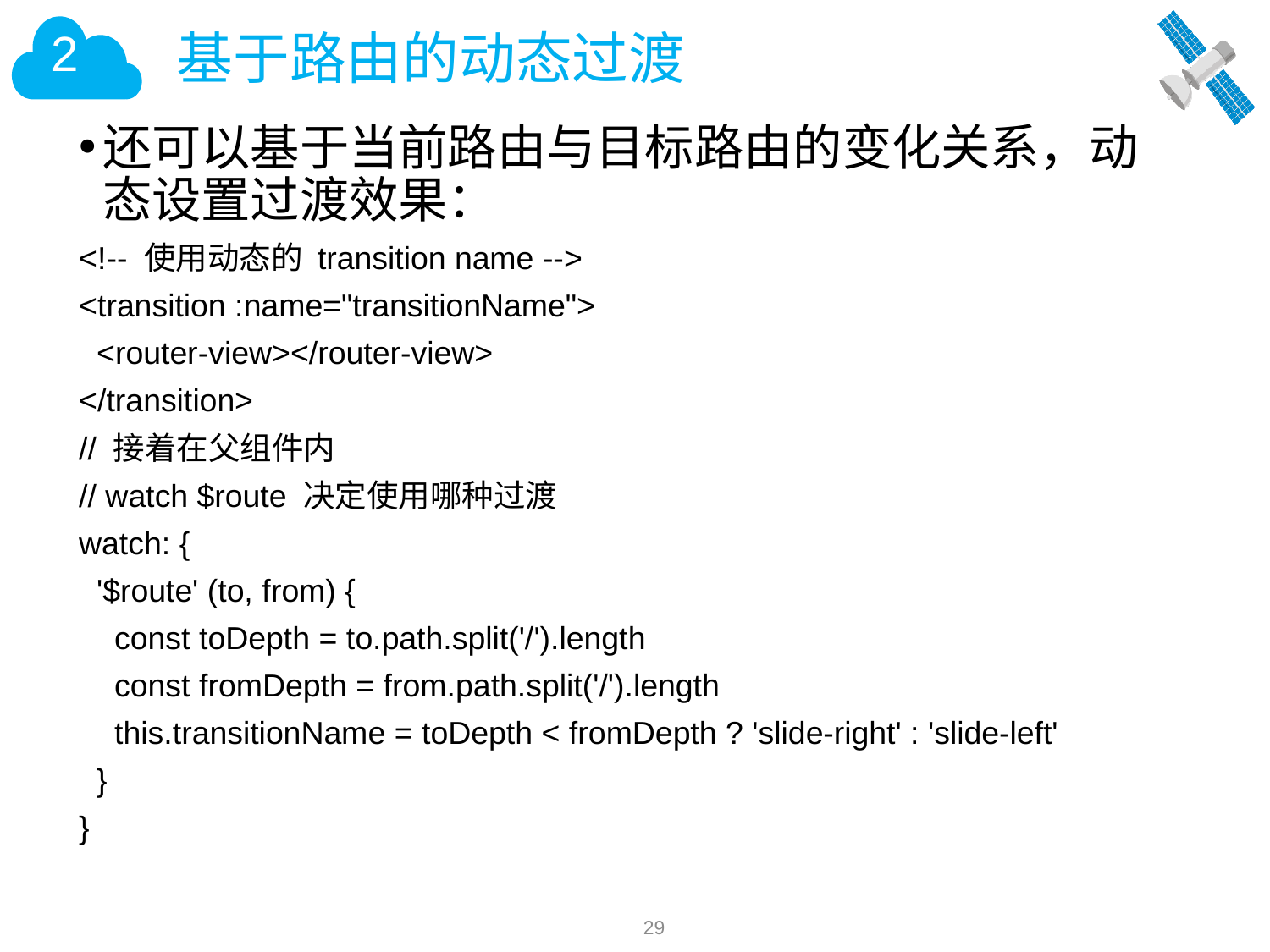

# 基于路由的动态过渡
还可以基于当前路由与目标路由的变化关系，动态设置过渡效果：
<!-- 使用动态的 transition name -->
<transition :name="transitionName">
  <router-view></router-view>
</transition>
// 接着在父组件内
// watch $route 决定使用哪种过渡
watch: {
  '$route' (to, from) {
    const toDepth = to.path.split('/').length
    const fromDepth = from.path.split('/').length
    this.transitionName = toDepth < fromDepth ? 'slide-right' : 'slide-left'
  }
}
29